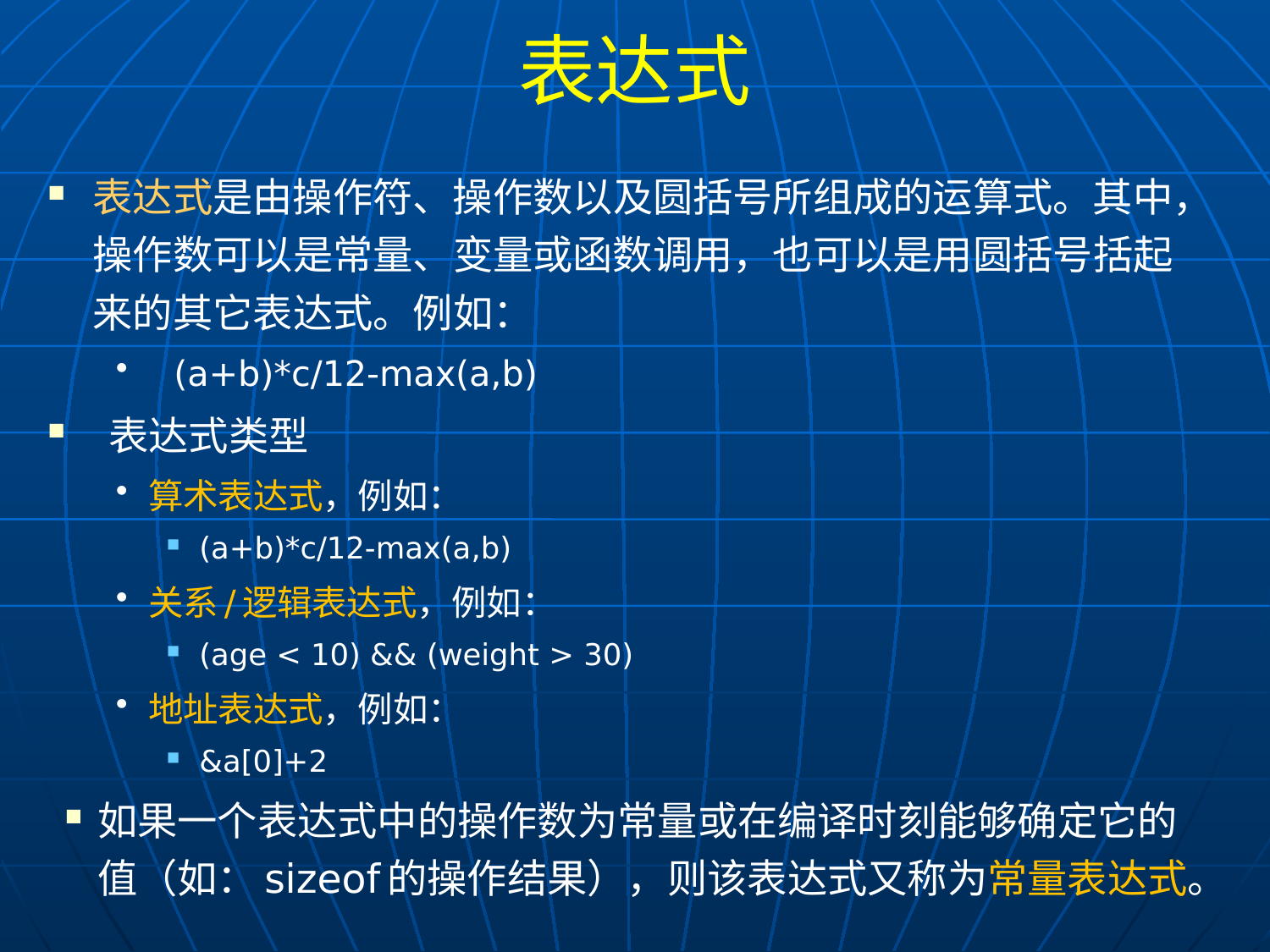

# 表达式
表达式是由操作符、操作数以及圆括号所组成的运算式。其中，操作数可以是常量、变量或函数调用，也可以是用圆括号括起来的其它表达式。例如：
(a+b)*c/12-max(a,b)
 表达式类型
算术表达式，例如：
(a+b)*c/12-max(a,b)
关系/逻辑表达式，例如：
(age < 10) && (weight > 30)
地址表达式，例如：
&a[0]+2
如果一个表达式中的操作数为常量或在编译时刻能够确定它的值（如：sizeof的操作结果），则该表达式又称为常量表达式。